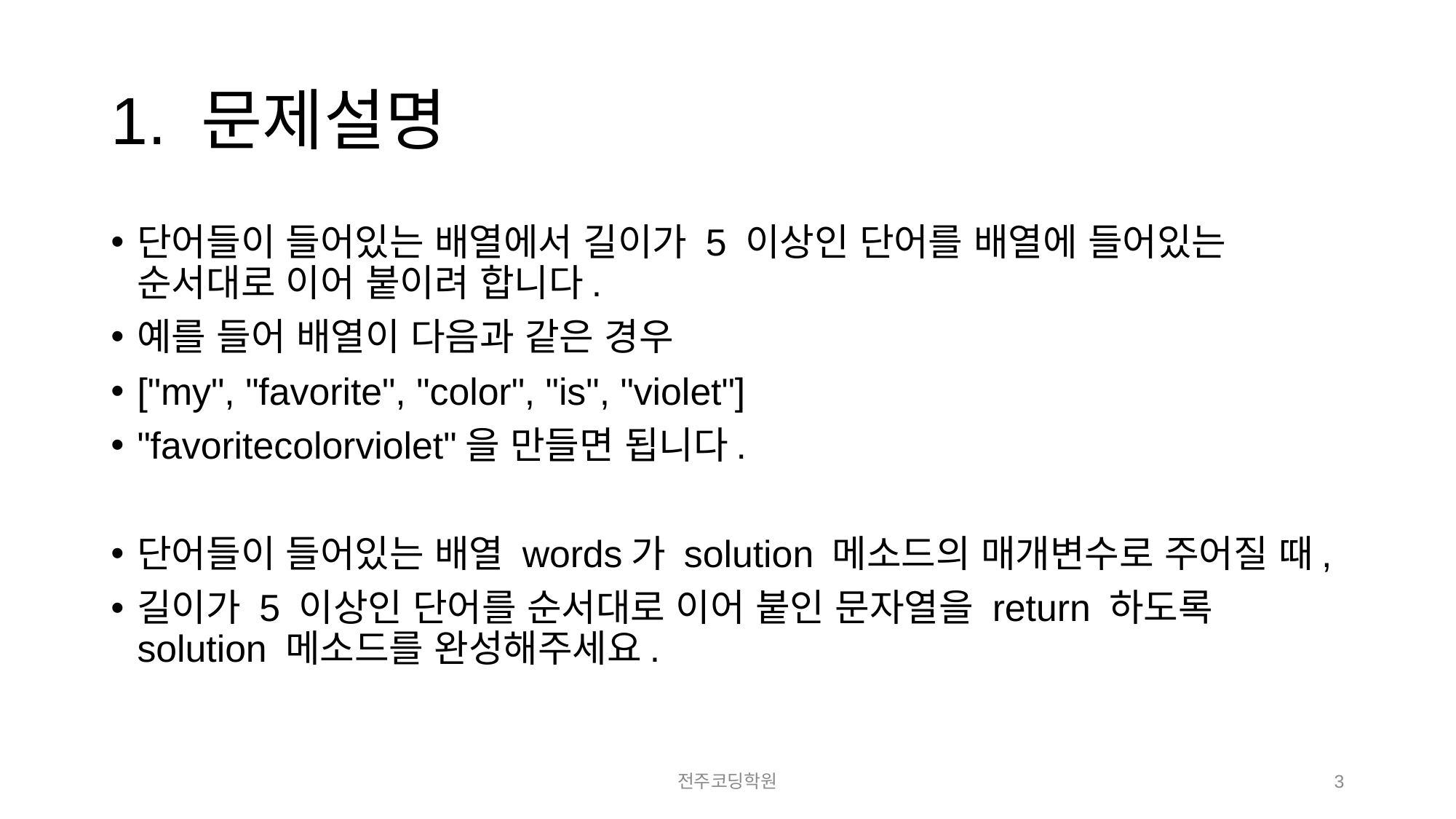

# 1. 문제설명
단어들이 들어있는 배열에서 길이가 5 이상인 단어를 배열에 들어있는 순서대로 이어 붙이려 합니다.
예를 들어 배열이 다음과 같은 경우
["my", "favorite", "color", "is", "violet"]
"favoritecolorviolet"을 만들면 됩니다.

단어들이 들어있는 배열 words가 solution 메소드의 매개변수로 주어질 때,
길이가 5 이상인 단어를 순서대로 이어 붙인 문자열을 return 하도록 solution 메소드를 완성해주세요.
전주코딩학원
3